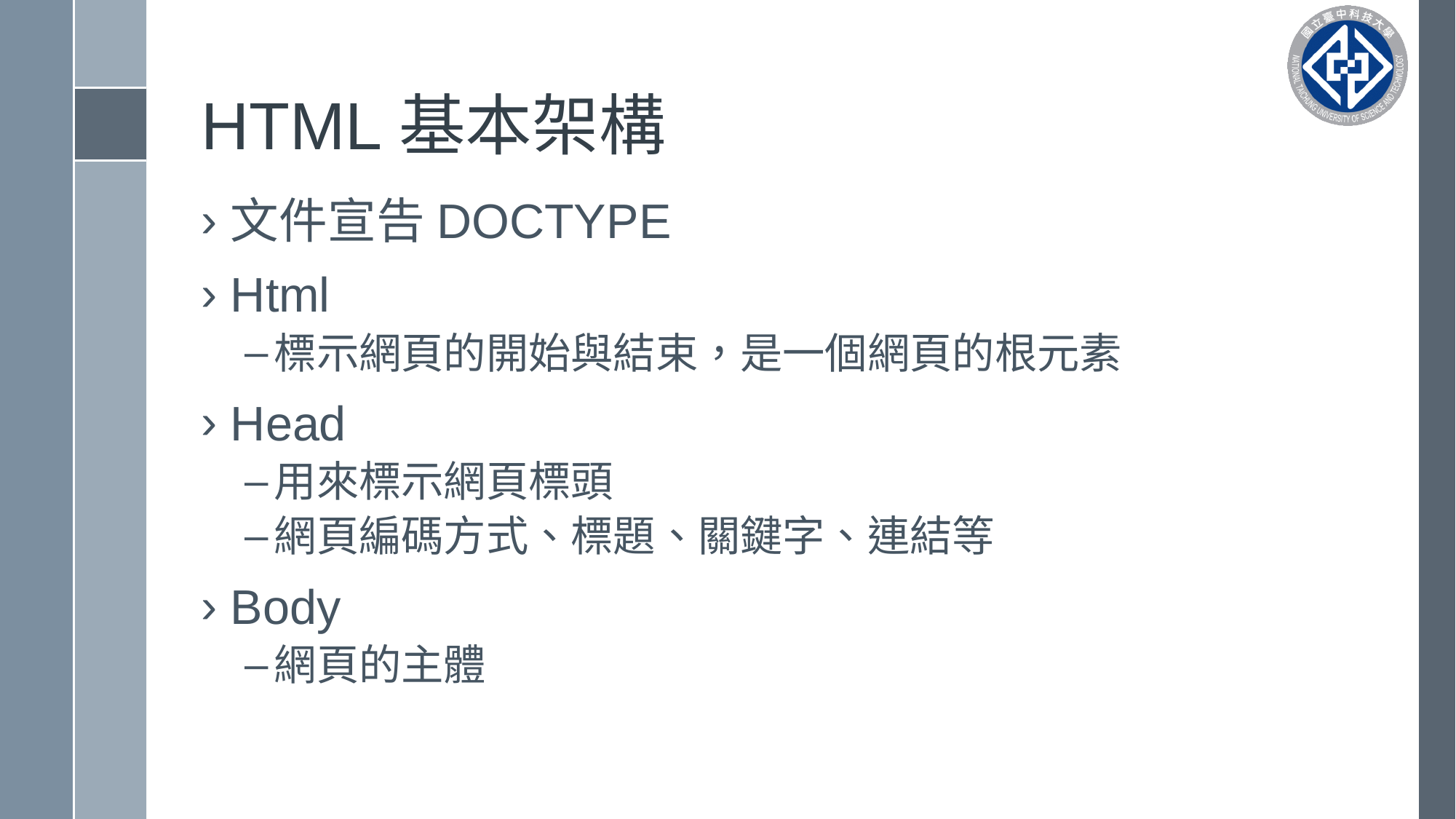

# HTML基本架構
文件宣告DOCTYPE
Html
標示網頁的開始與結束，是一個網頁的根元素
Head
用來標示網頁標頭
網頁編碼方式、標題、關鍵字、連結等
Body
網頁的主體